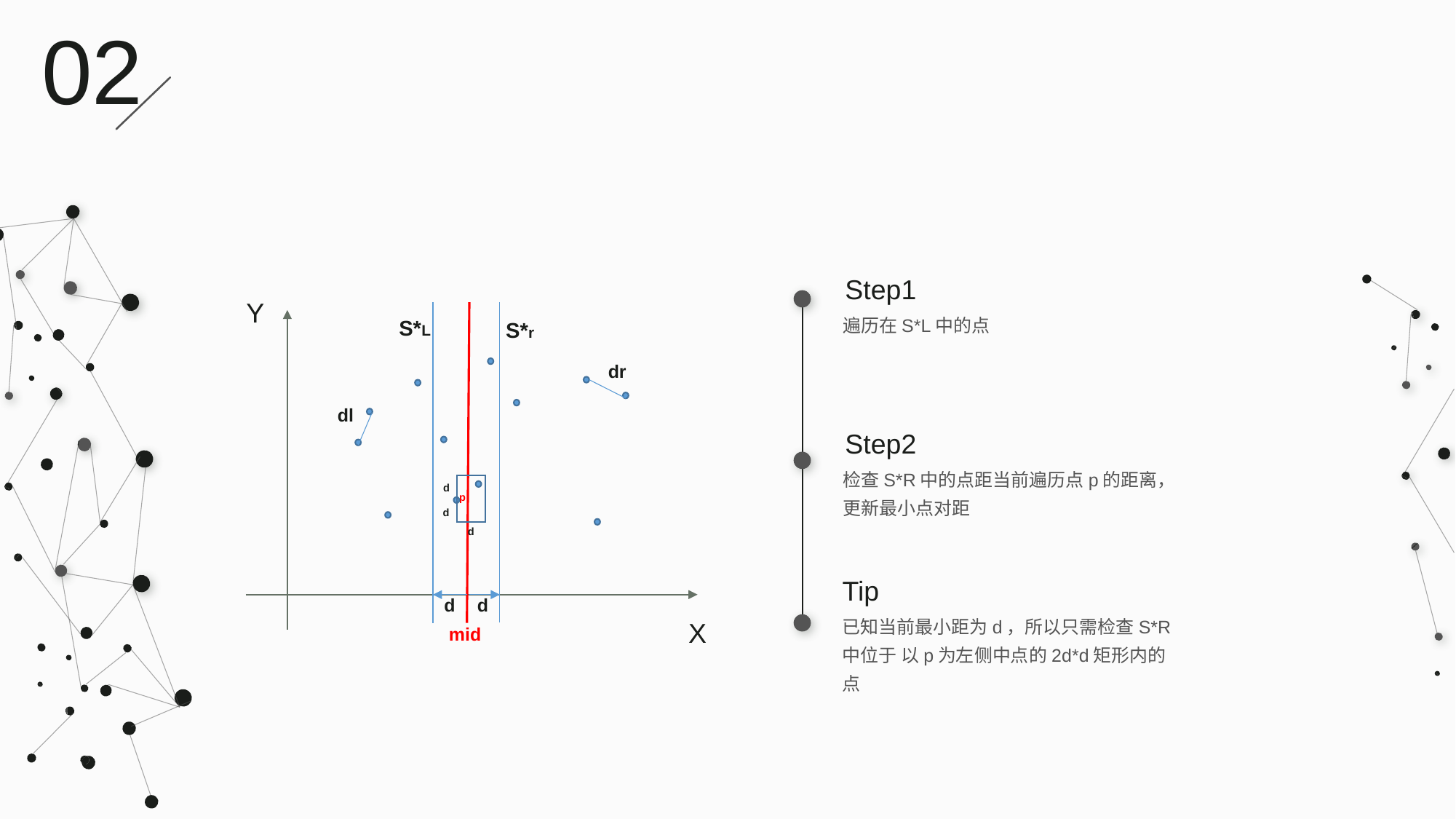

02

Step1

Y
S*L
S*r
dr

dl

p

d
d
X
mid

遍历在S*L中的点

Step2

检查S*R中的点距当前遍历点p的距离，更新最小点对距

d
d
d

Tip

已知当前最小距为d，所以只需检查S*R中位于 以p为左侧中点的2d*d矩形内的点